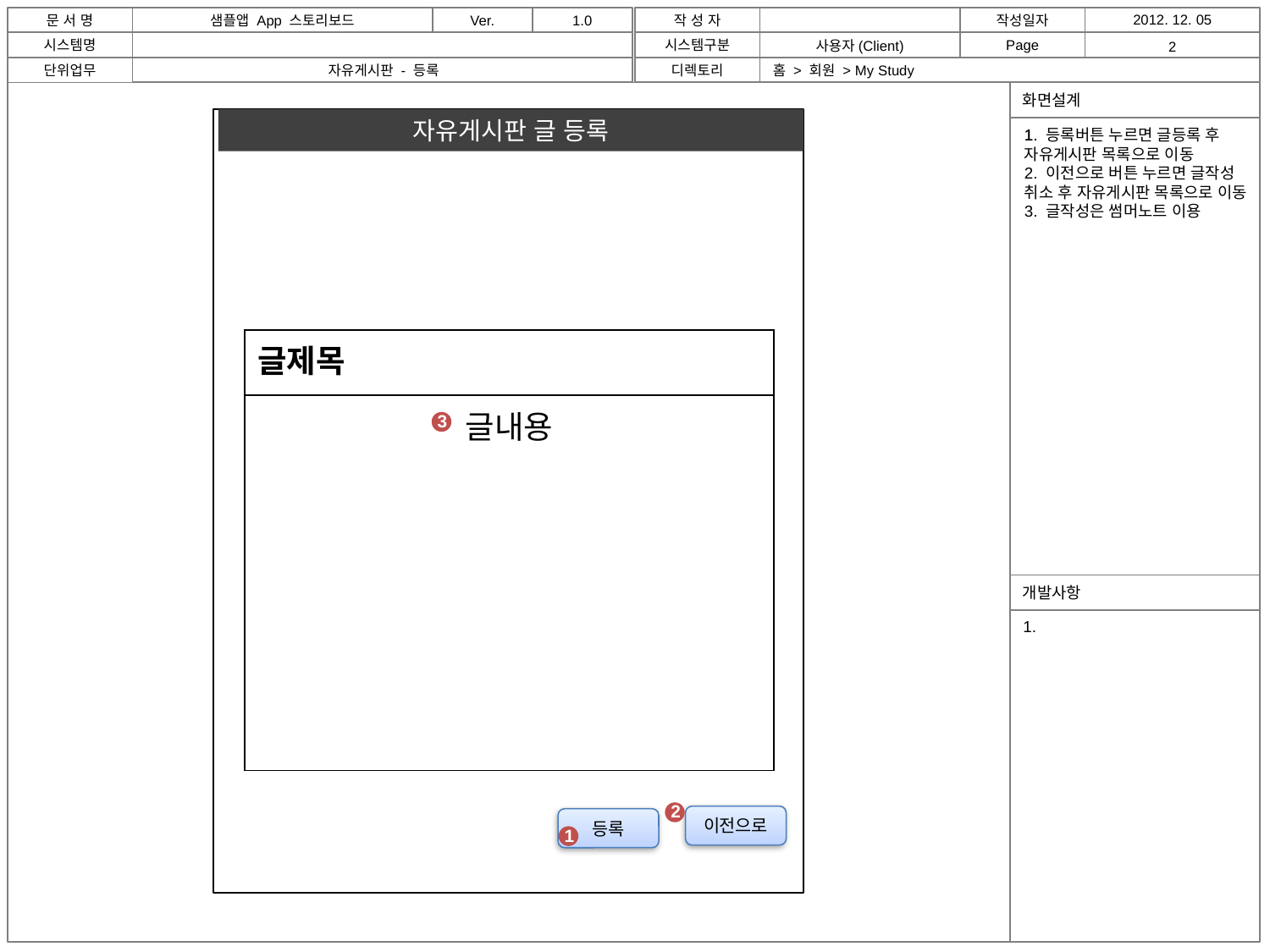

자유게시판 - 등록
홈 > 회원 > My Study

자유게시판 글 등록
1. 등록버튼 누르면 글등록 후 자유게시판 목록으로 이동
2. 이전으로 버튼 누르면 글작성 취소 후 자유게시판 목록으로 이동
3. 글작성은 썸머노트 이용
| 글제목 |
| --- |
| 글내용 |
3

2

이전으로
등록
1